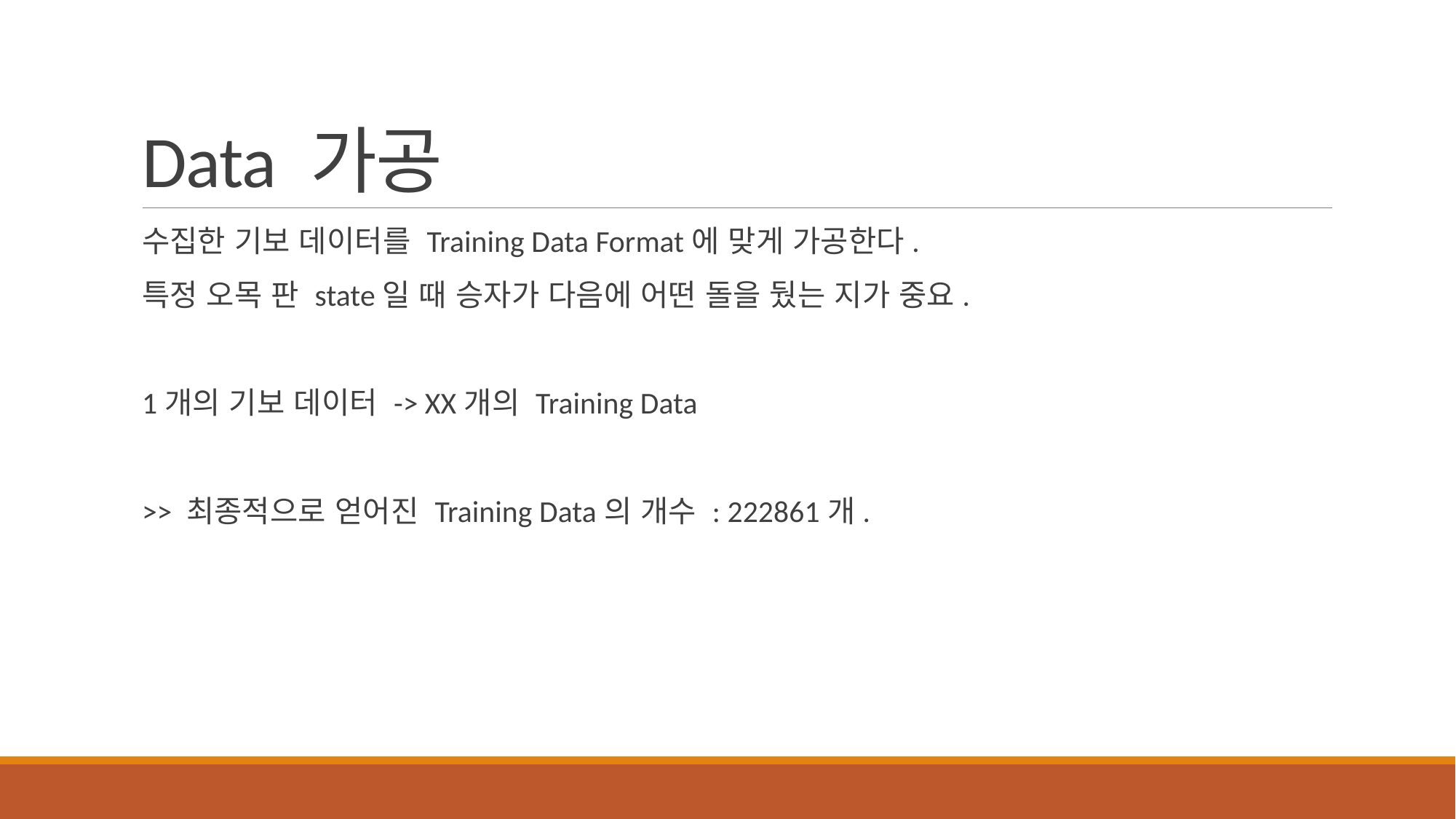

# Data 가공
수집한 기보 데이터를 Training Data Format에 맞게 가공한다.
특정 오목 판 state일 때 승자가 다음에 어떤 돌을 뒀는 지가 중요.

1개의 기보 데이터 -> XX개의 Training Data

>> 최종적으로 얻어진 Training Data의 개수 : 222861개.